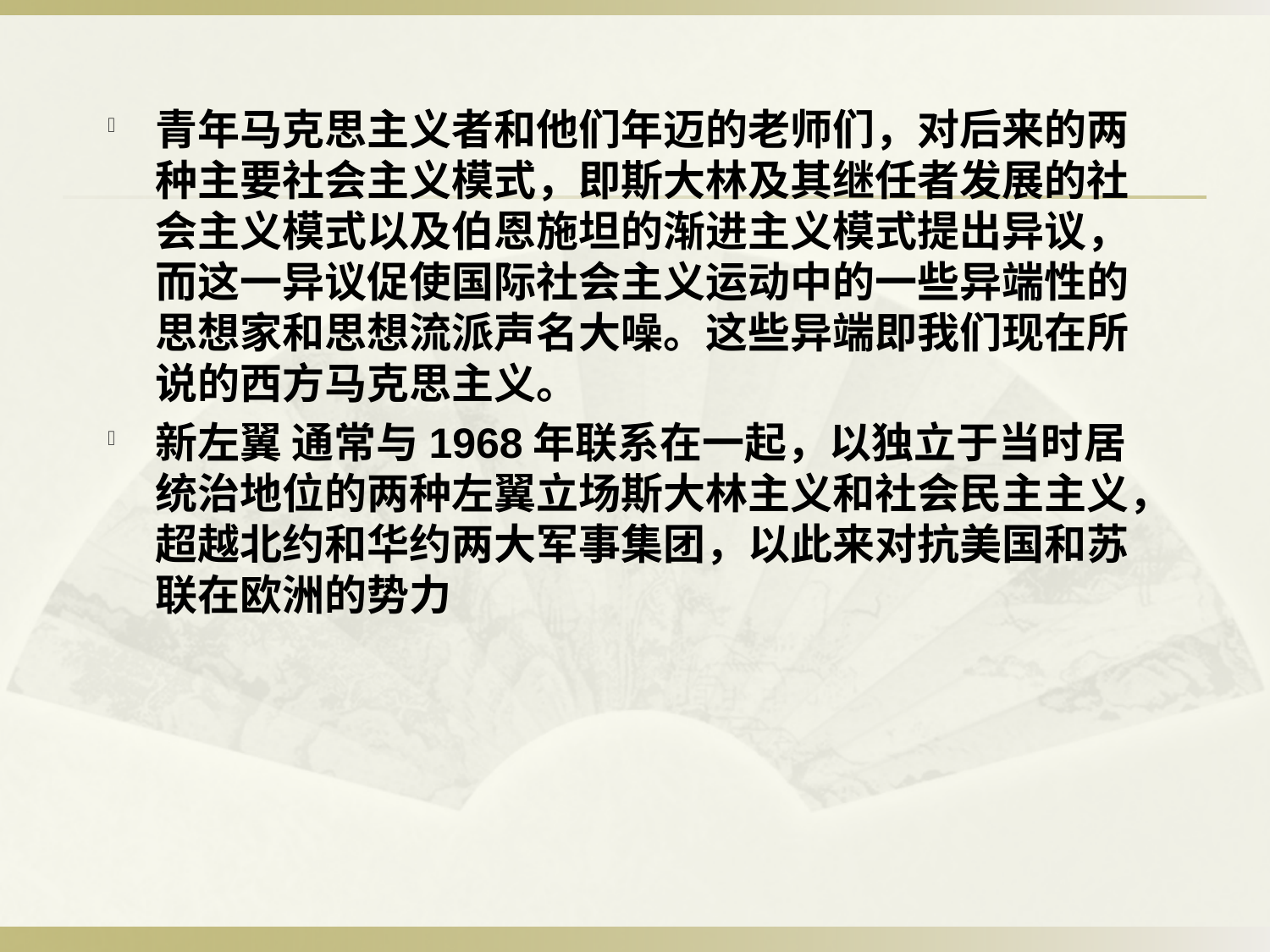

#
青年马克思主义者和他们年迈的老师们，对后来的两种主要社会主义模式，即斯大林及其继任者发展的社会主义模式以及伯恩施坦的渐进主义模式提出异议，而这一异议促使国际社会主义运动中的一些异端性的思想家和思想流派声名大噪。这些异端即我们现在所说的西方马克思主义。
新左翼 通常与1968年联系在一起，以独立于当时居统治地位的两种左翼立场斯大林主义和社会民主主义，超越北约和华约两大军事集团，以此来对抗美国和苏联在欧洲的势力